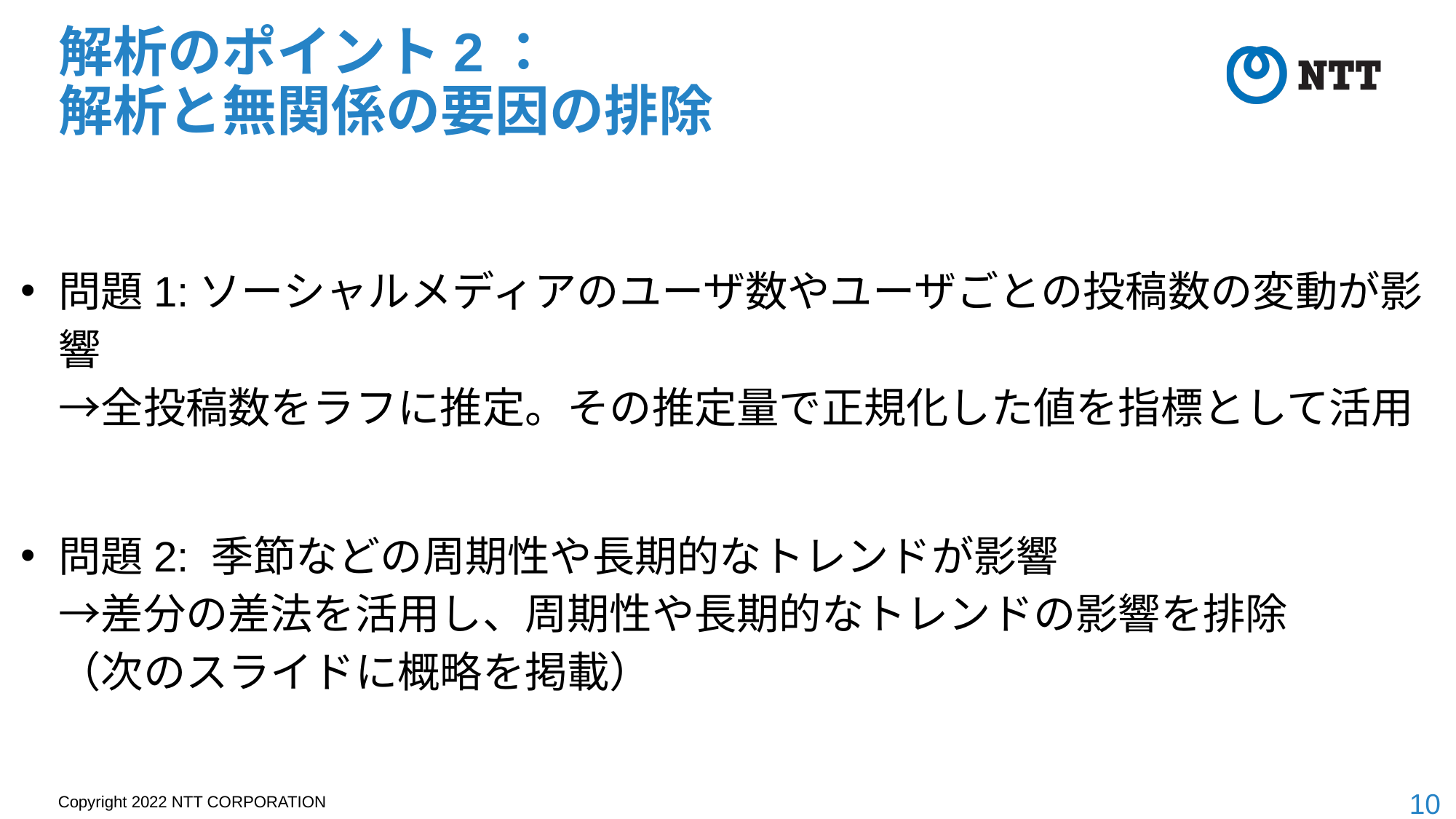

# 解析のポイント2： 解析と無関係の要因の排除
問題1:ソーシャルメディアのユーザ数やユーザごとの投稿数の変動が影響
→全投稿数をラフに推定。その推定量で正規化した値を指標として活用

問題2: 季節などの周期性や長期的なトレンドが影響
→差分の差法を活用し、周期性や長期的なトレンドの影響を排除
（次のスライドに概略を掲載）